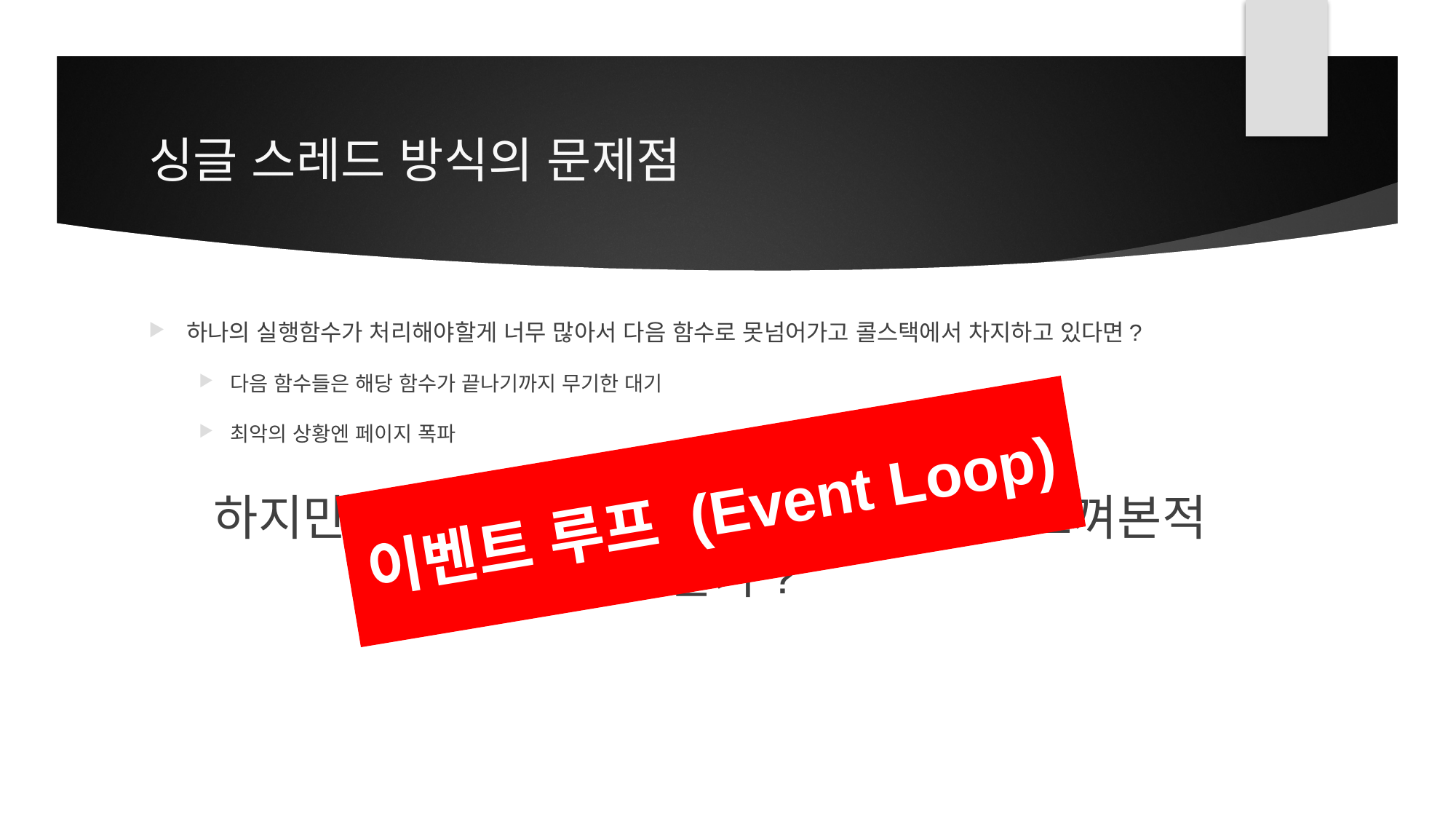

# 싱글 스레드 방식의 문제점
하나의 실행함수가 처리해야할게 너무 많아서 다음 함수로 못넘어가고 콜스택에서 차지하고 있다면?
다음 함수들은 해당 함수가 끝나기까지 무기한 대기
최악의 상황엔 페이지 폭파

이벤트 루프 (Event Loop)
하지만 자바스크립트가 싱글 스레드라고 느껴본적 있는가?